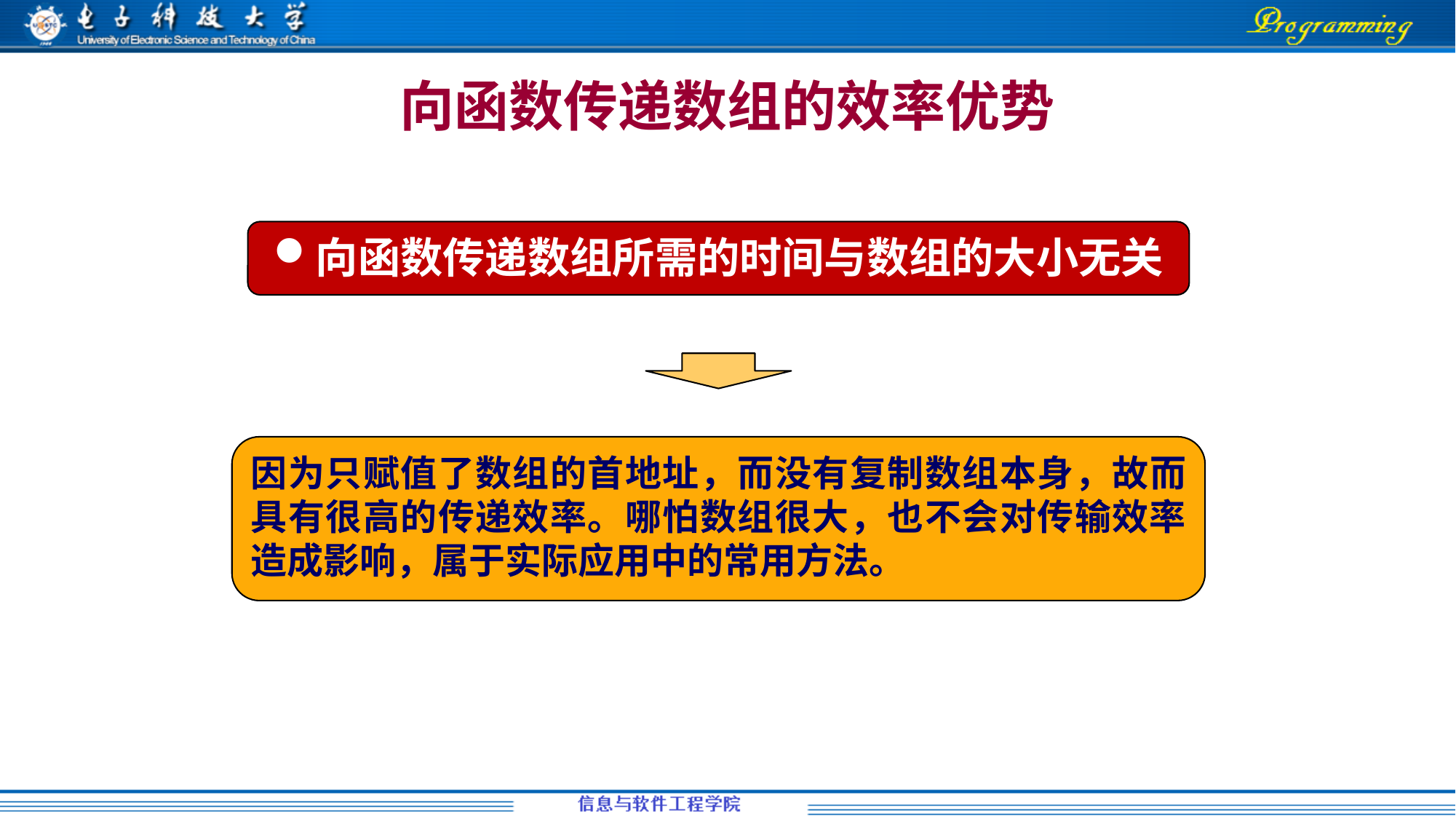

# 向函数传递数组的效率优势
向函数传递数组所需的时间与数组的大小无关

因为只赋值了数组的首地址，而没有复制数组本身，故而具有很高的传递效率。哪怕数组很大，也不会对传输效率造成影响，属于实际应用中的常用方法。